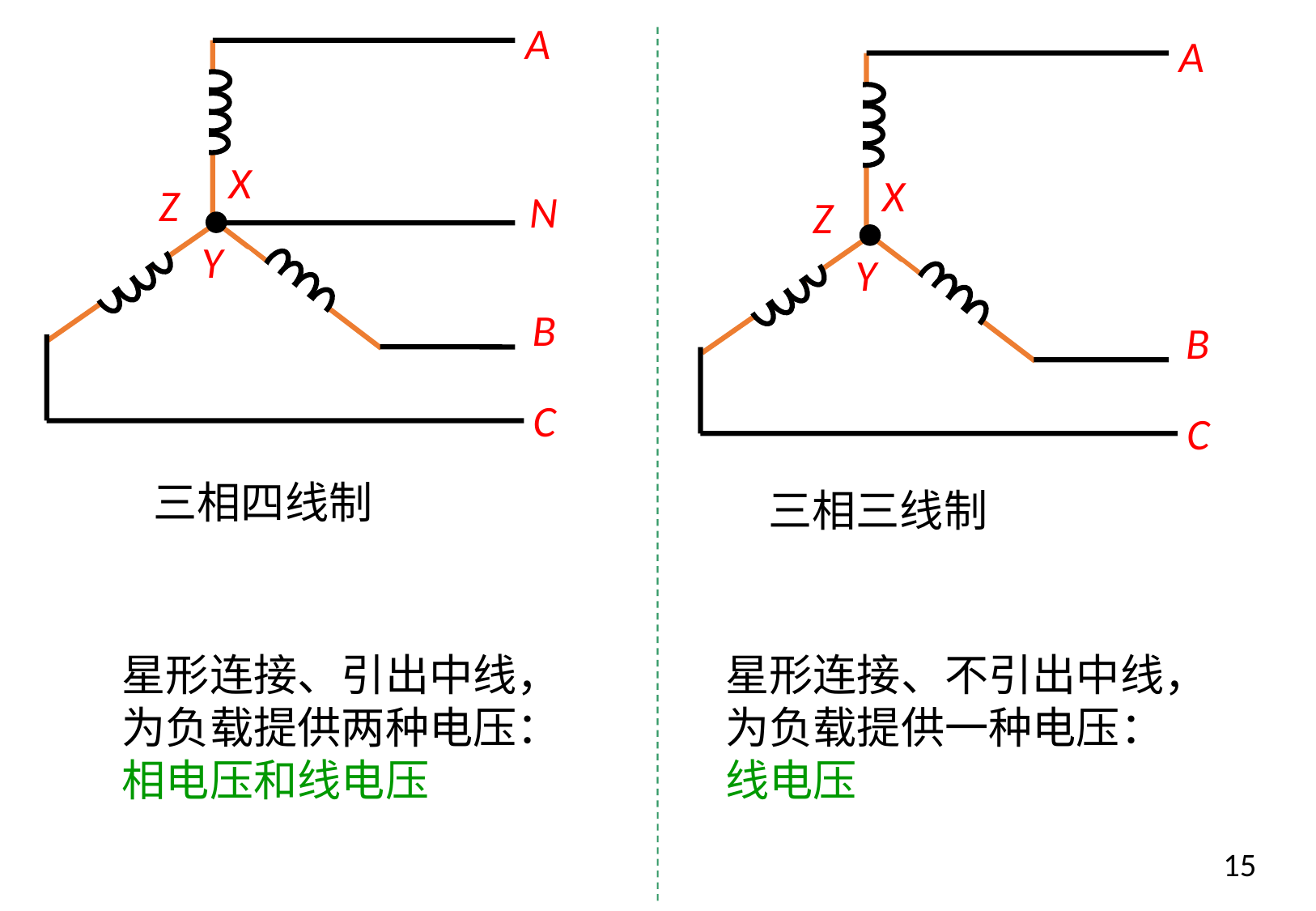

A

X
Z
N

Y

B

C

A

X
Z

Y

B

C

三相四线制
三相三线制
星形连接、引出中线，
为负载提供两种电压：
相电压和线电压
星形连接、不引出中线，为负载提供一种电压：
线电压